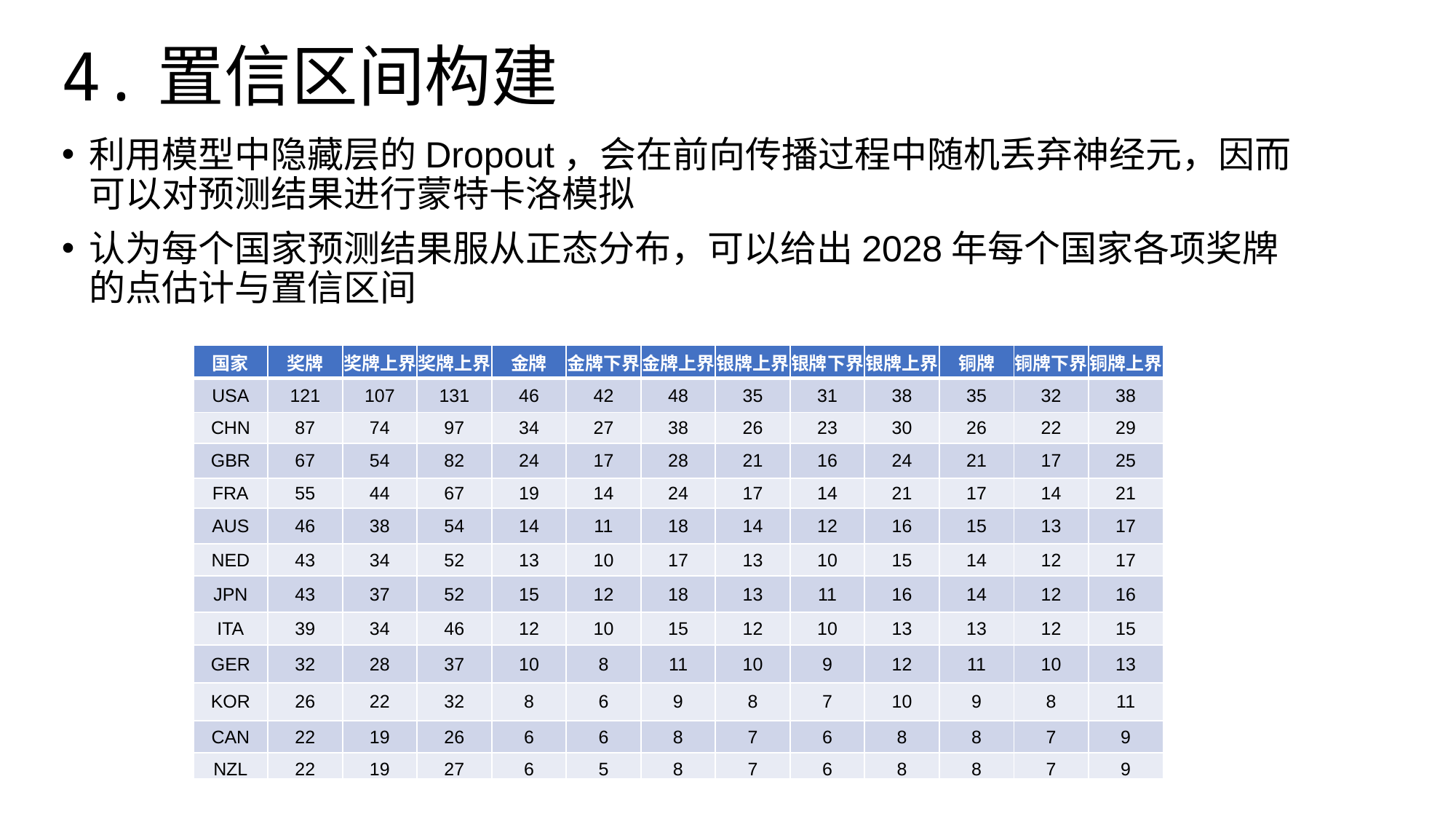

# 4.置信区间构建
利用模型中隐藏层的Dropout，会在前向传播过程中随机丢弃神经元，因而可以对预测结果进行蒙特卡洛模拟
认为每个国家预测结果服从正态分布，可以给出2028年每个国家各项奖牌的点估计与置信区间

| 国家 | 奖牌 | 奖牌上界 | 奖牌上界 | 金牌 | 金牌下界 | 金牌上界 | 银牌上界 | 银牌下界 | 银牌上界 | 铜牌 | 铜牌下界 | 铜牌上界 |
| --- | --- | --- | --- | --- | --- | --- | --- | --- | --- | --- | --- | --- |
| USA | 121 | 107 | 131 | 46 | 42 | 48 | 35 | 31 | 38 | 35 | 32 | 38 |
| CHN | 87 | 74 | 97 | 34 | 27 | 38 | 26 | 23 | 30 | 26 | 22 | 29 |
| GBR | 67 | 54 | 82 | 24 | 17 | 28 | 21 | 16 | 24 | 21 | 17 | 25 |
| FRA | 55 | 44 | 67 | 19 | 14 | 24 | 17 | 14 | 21 | 17 | 14 | 21 |
| AUS | 46 | 38 | 54 | 14 | 11 | 18 | 14 | 12 | 16 | 15 | 13 | 17 |
| NED | 43 | 34 | 52 | 13 | 10 | 17 | 13 | 10 | 15 | 14 | 12 | 17 |
| JPN | 43 | 37 | 52 | 15 | 12 | 18 | 13 | 11 | 16 | 14 | 12 | 16 |
| ITA | 39 | 34 | 46 | 12 | 10 | 15 | 12 | 10 | 13 | 13 | 12 | 15 |
| GER | 32 | 28 | 37 | 10 | 8 | 11 | 10 | 9 | 12 | 11 | 10 | 13 |
| KOR | 26 | 22 | 32 | 8 | 6 | 9 | 8 | 7 | 10 | 9 | 8 | 11 |
| CAN | 22 | 19 | 26 | 6 | 6 | 8 | 7 | 6 | 8 | 8 | 7 | 9 |
| NZL | 22 | 19 | 27 | 6 | 5 | 8 | 7 | 6 | 8 | 8 | 7 | 9 |